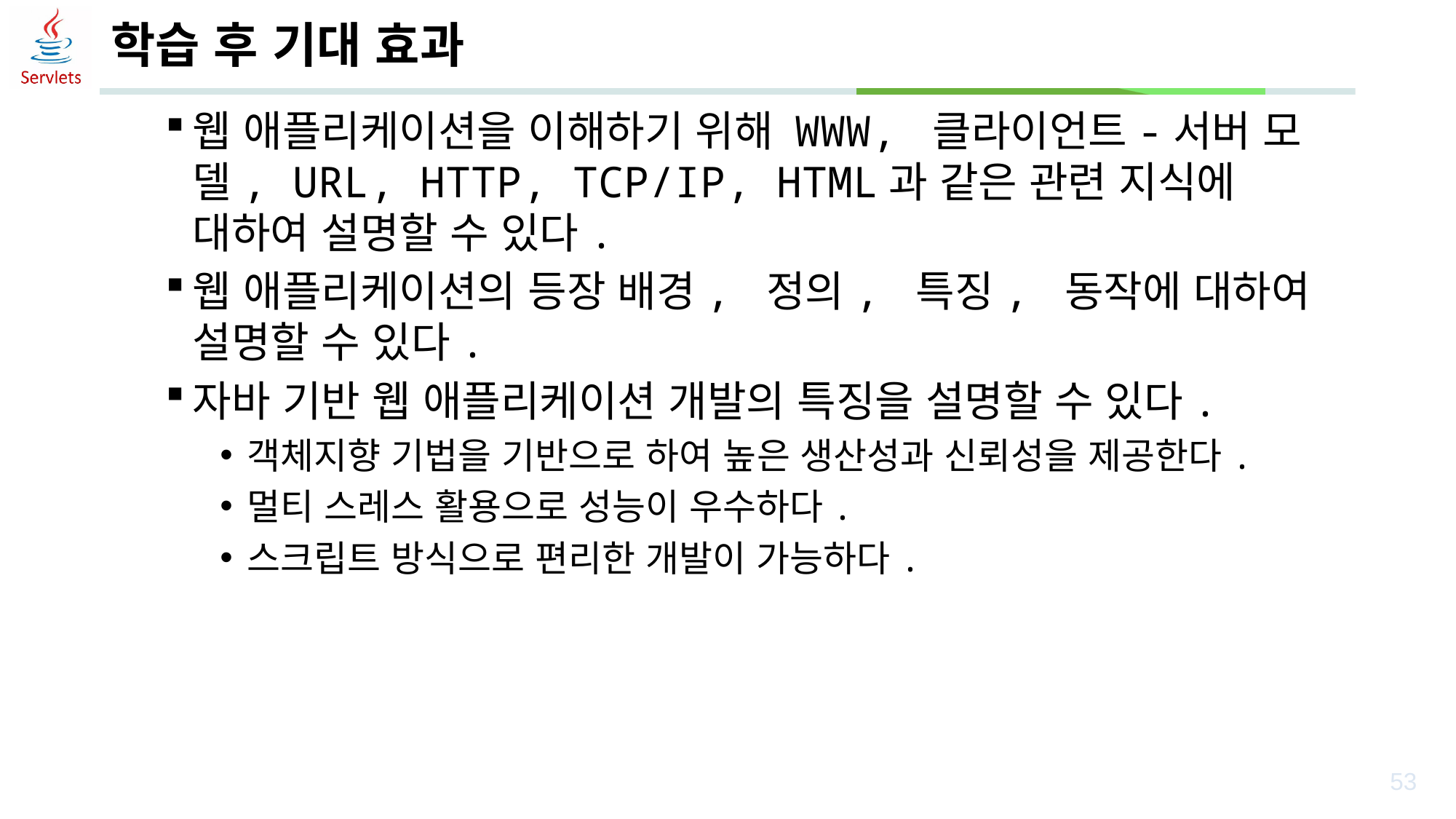

# 학습 후 기대 효과
웹 애플리케이션을 이해하기 위해 WWW, 클라이언트-서버 모델, URL, HTTP, TCP/IP, HTML과 같은 관련 지식에 대하여 설명할 수 있다.
웹 애플리케이션의 등장 배경, 정의, 특징, 동작에 대하여 설명할 수 있다.
자바 기반 웹 애플리케이션 개발의 특징을 설명할 수 있다.
객체지향 기법을 기반으로 하여 높은 생산성과 신뢰성을 제공한다.
멀티 스레스 활용으로 성능이 우수하다.
스크립트 방식으로 편리한 개발이 가능하다.

53